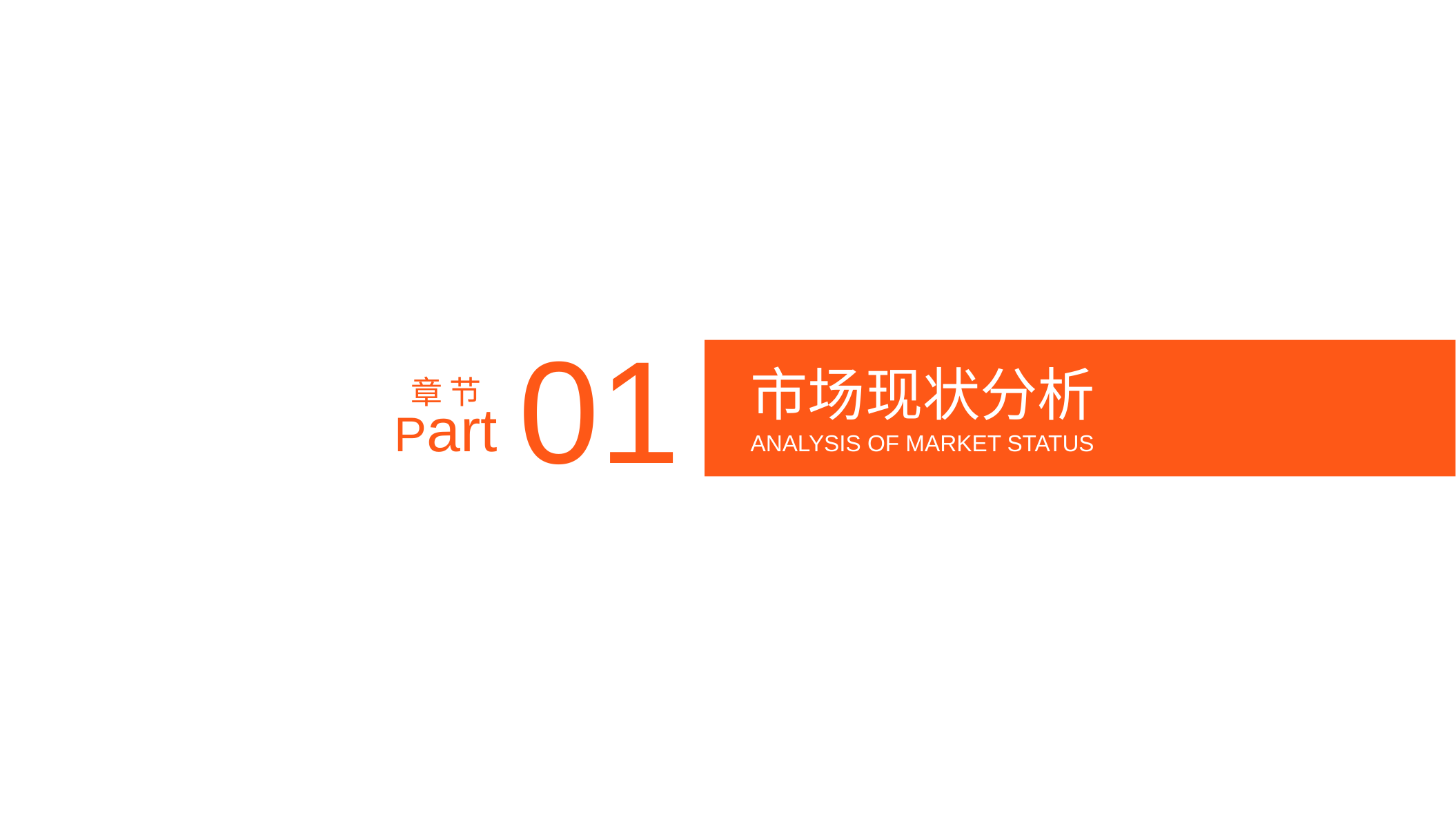

01

市场现状分析
章 节
Part
ANALYSIS OF MARKET STATUS